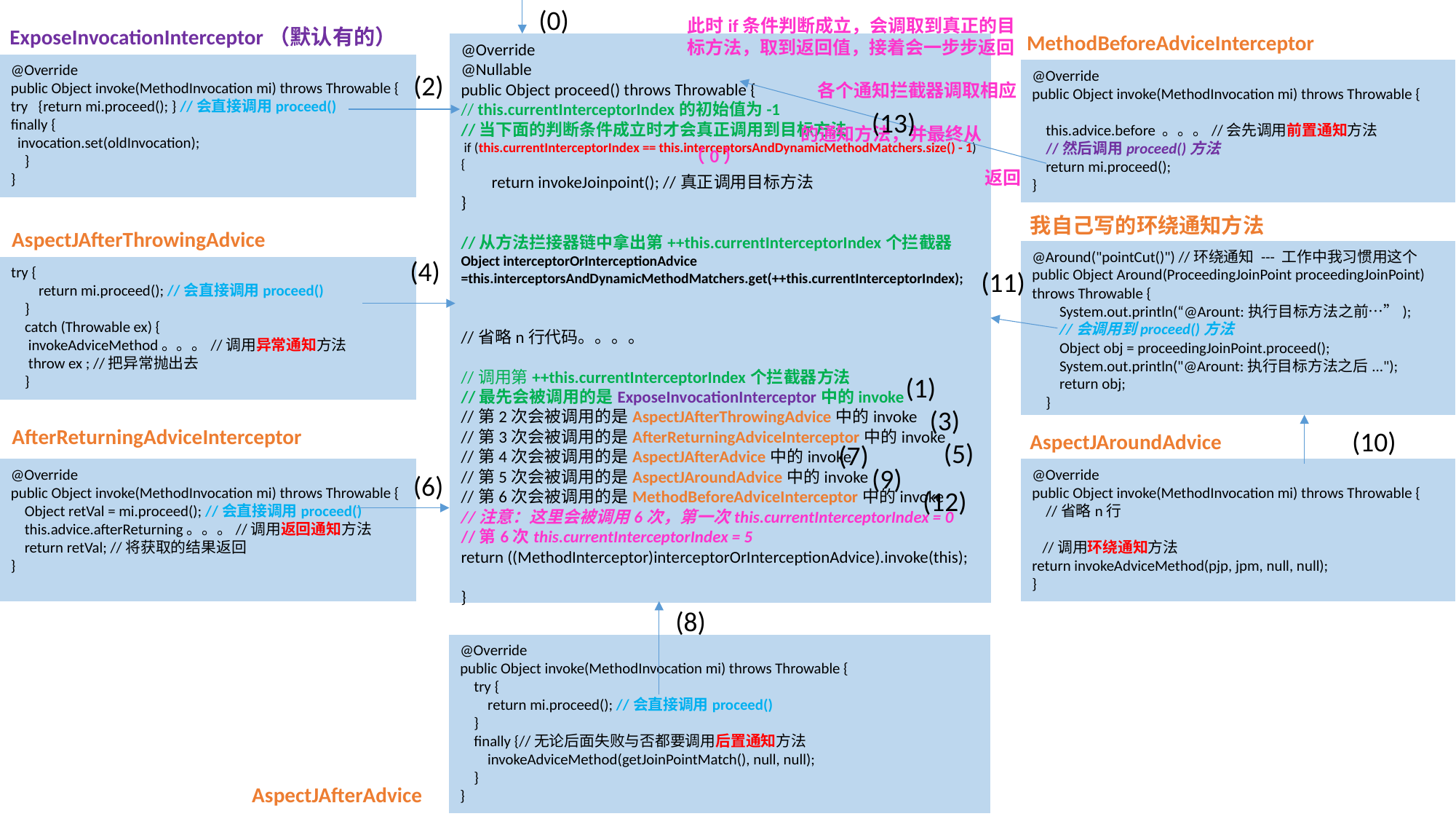

(0)
此时if条件判断成立，会调取到真正的目标方法，取到返回值，接着会一步步返回
                              各个通知拦截器调取相应
                          的通知方法，并最终从（0）
                                                                      返回

ExposeInvocationInterceptor（默认有的）
MethodBeforeAdviceInterceptor
@Override
@Nullable
public Object proceed() throws Throwable {
// this.currentInterceptorIndex的初始值为-1
//当下面的判断条件成立时才会真正调用到目标方法
 if (this.currentInterceptorIndex == this.interceptorsAndDynamicMethodMatchers.size() - 1) {
        return invokeJoinpoint(); //真正调用目标方法
}

//从方法拦接器链中拿出第++this.currentInterceptorIndex个拦截器
Object interceptorOrInterceptionAdvice =this.interceptorsAndDynamicMethodMatchers.get(++this.currentInterceptorIndex);

//省略n行代码。。。。

//调用第++this.currentInterceptorIndex个拦截器方法
//最先会被调用的是ExposeInvocationInterceptor中的invoke
//第2次会被调用的是AspectJAfterThrowingAdvice中的invoke
//第3次会被调用的是AfterReturningAdviceInterceptor中的invoke
//第4次会被调用的是AspectJAfterAdvice中的invoke
//第5次会被调用的是AspectJAroundAdvice中的invoke
//第6次会被调用的是MethodBeforeAdviceInterceptor中的invoke
//注意：这里会被调用6次，第一次this.currentInterceptorIndex = 0
//第6次this.currentInterceptorIndex = 5
return ((MethodInterceptor)interceptorOrInterceptionAdvice).invoke(this);
}
@Override
public Object invoke(MethodInvocation mi) throws Throwable {
try   {return mi.proceed(); } //会直接调用proceed()
finally {
  invocation.set(oldInvocation);
    }
}
@Override
public Object invoke(MethodInvocation mi) throws Throwable {

    this.advice.before 。。。//会先调用前置通知方法
    //然后调用proceed()方法
    return mi.proceed();
}
(2)
(13)
我自己写的环绕通知方法
AspectJAfterThrowingAdvice
@Around("pointCut()") //环绕通知 --- 工作中我习惯用这个public Object Around(ProceedingJoinPoint proceedingJoinPoint) throws Throwable {
        System.out.println(“@Arount:执行目标方法之前…”);
        //会调用到proceed()方法
        Object obj = proceedingJoinPoint.proceed();
        System.out.println("@Arount:执行目标方法之后...");
        return obj;
    }
(4)
try {
        return mi.proceed(); //会直接调用proceed()
    }
    catch (Throwable ex) {
     invokeAdviceMethod。。。//调用异常通知方法
     throw ex ; //把异常抛出去
    }
(11)
(1)
(3)
AfterReturningAdviceInterceptor
(10)
AspectJAroundAdvice
(5)
(7)
(9)
@Override
public Object invoke(MethodInvocation mi) throws Throwable {
    Object retVal = mi.proceed(); //会直接调用proceed()
    this.advice.afterReturning。。。//调用返回通知方法
    return retVal; //将获取的结果返回
}
@Override
public Object invoke(MethodInvocation mi) throws Throwable {
    //省略n行

   //调用环绕通知方法
return invokeAdviceMethod(pjp, jpm, null, null);
}
(6)
(12)
(8)
@Override
public Object invoke(MethodInvocation mi) throws Throwable {
    try {
        return mi.proceed(); //会直接调用proceed()
    }
    finally {//无论后面失败与否都要调用后置通知方法
        invokeAdviceMethod(getJoinPointMatch(), null, null);
    }
}
AspectJAfterAdvice